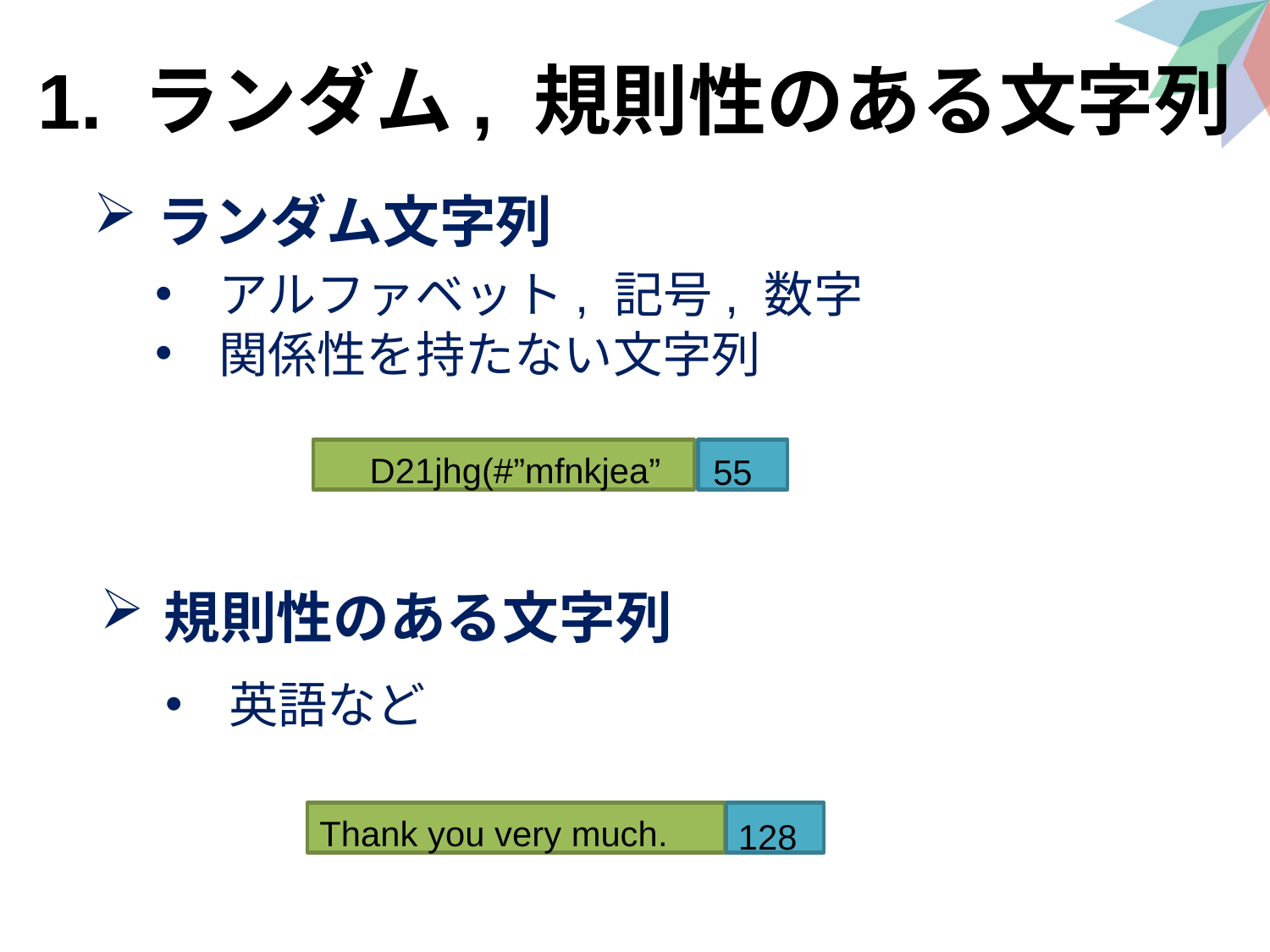

# 1. ランダム, 規則性のある文字列
ランダム文字列
アルファベット, 記号, 数字
関係性を持たない文字列

D21jhg(#”mfnkjea”
55
規則性のある文字列
英語など

Thank you very much.
128